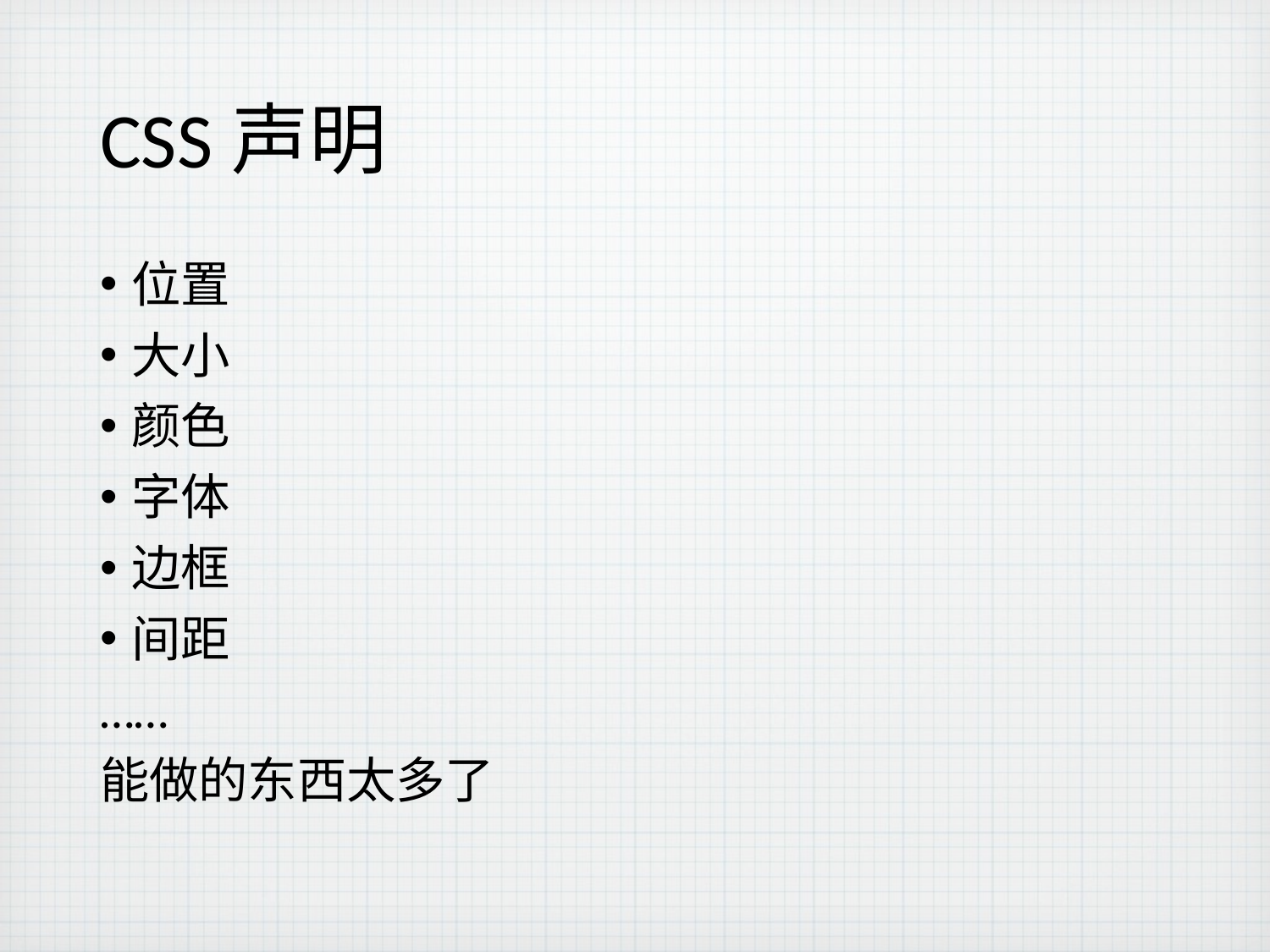

# CSS声明
位置
大小
颜色
字体
边框
间距
……
能做的东西太多了